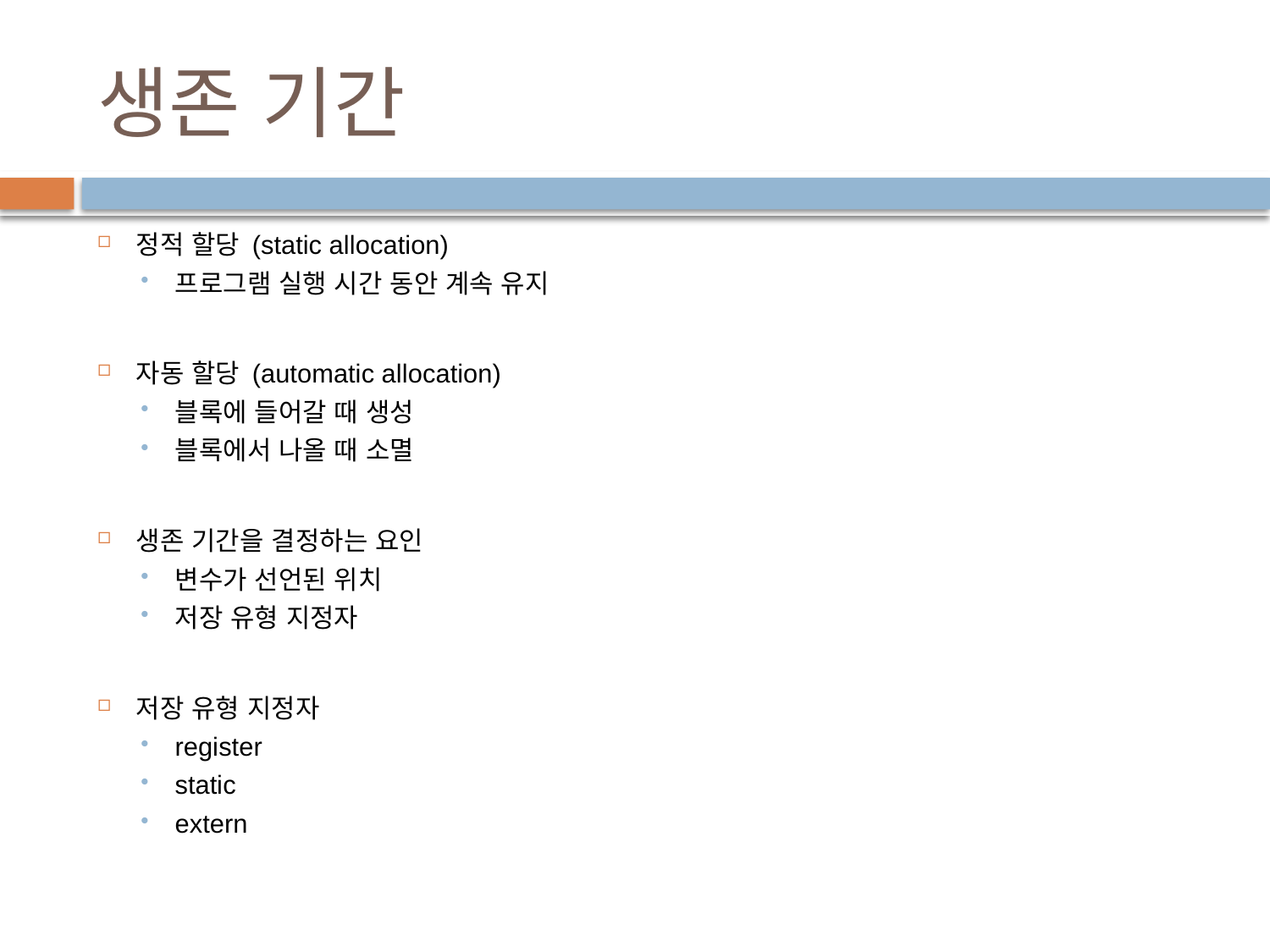

# 생존 기간
정적 할당 (static allocation)
프로그램 실행 시간 동안 계속 유지

자동 할당 (automatic allocation)
블록에 들어갈 때 생성
블록에서 나올 때 소멸

생존 기간을 결정하는 요인
변수가 선언된 위치
저장 유형 지정자

저장 유형 지정자
register
static
extern